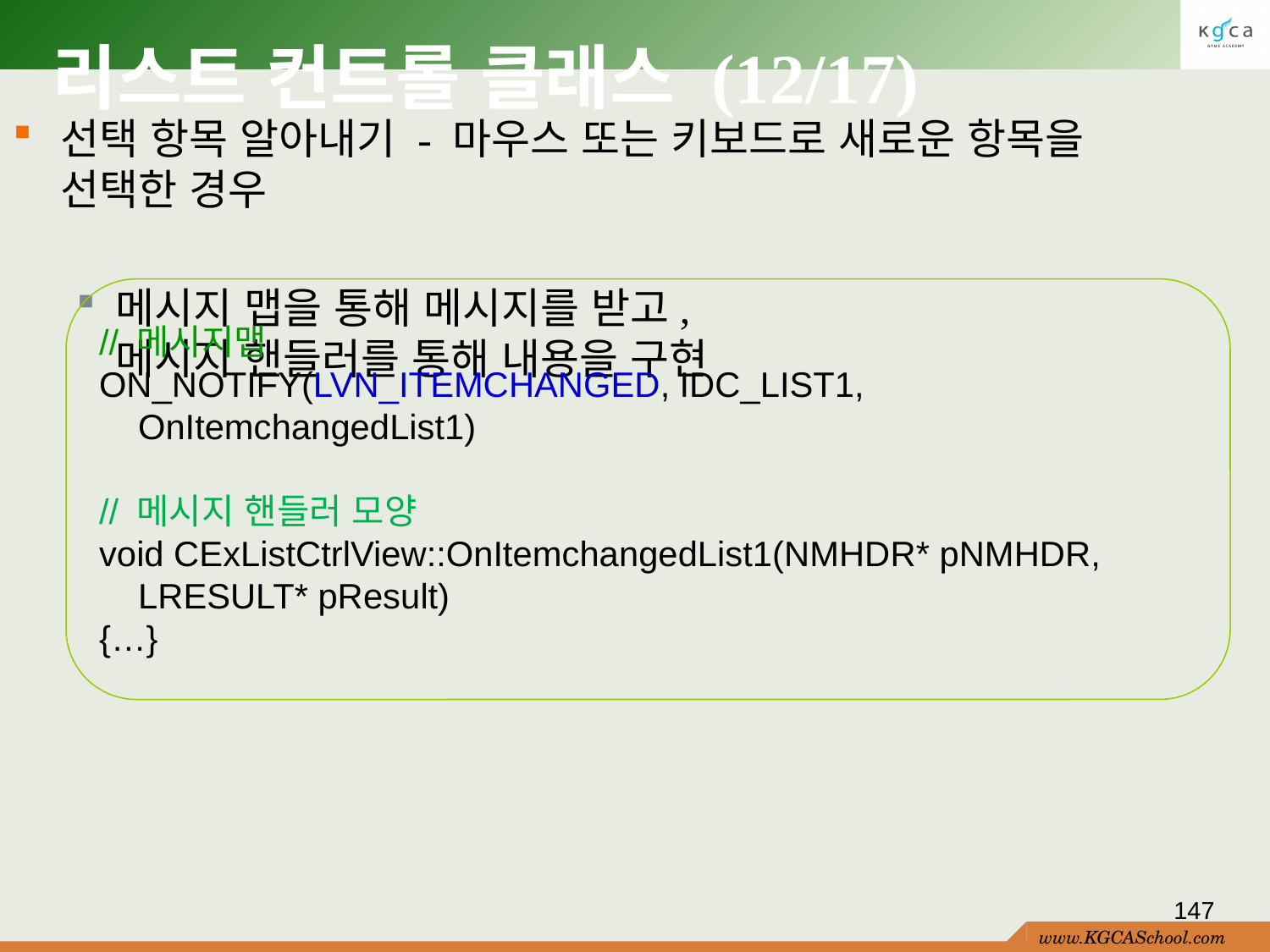

# 리스트 컨트롤 클래스 (12/17)
선택 항목 알아내기 - 마우스 또는 키보드로 새로운 항목을 선택한 경우

메시지 맵을 통해 메시지를 받고,
메시지 핸들러를 통해 내용을 구현
// 메시지맵
ON_NOTIFY(LVN_ITEMCHANGED, IDC_LIST1,
    OnItemchangedList1)

// 메시지 핸들러 모양
void CExListCtrlView::OnItemchangedList1(NMHDR* pNMHDR,
    LRESULT* pResult)
{…}
147